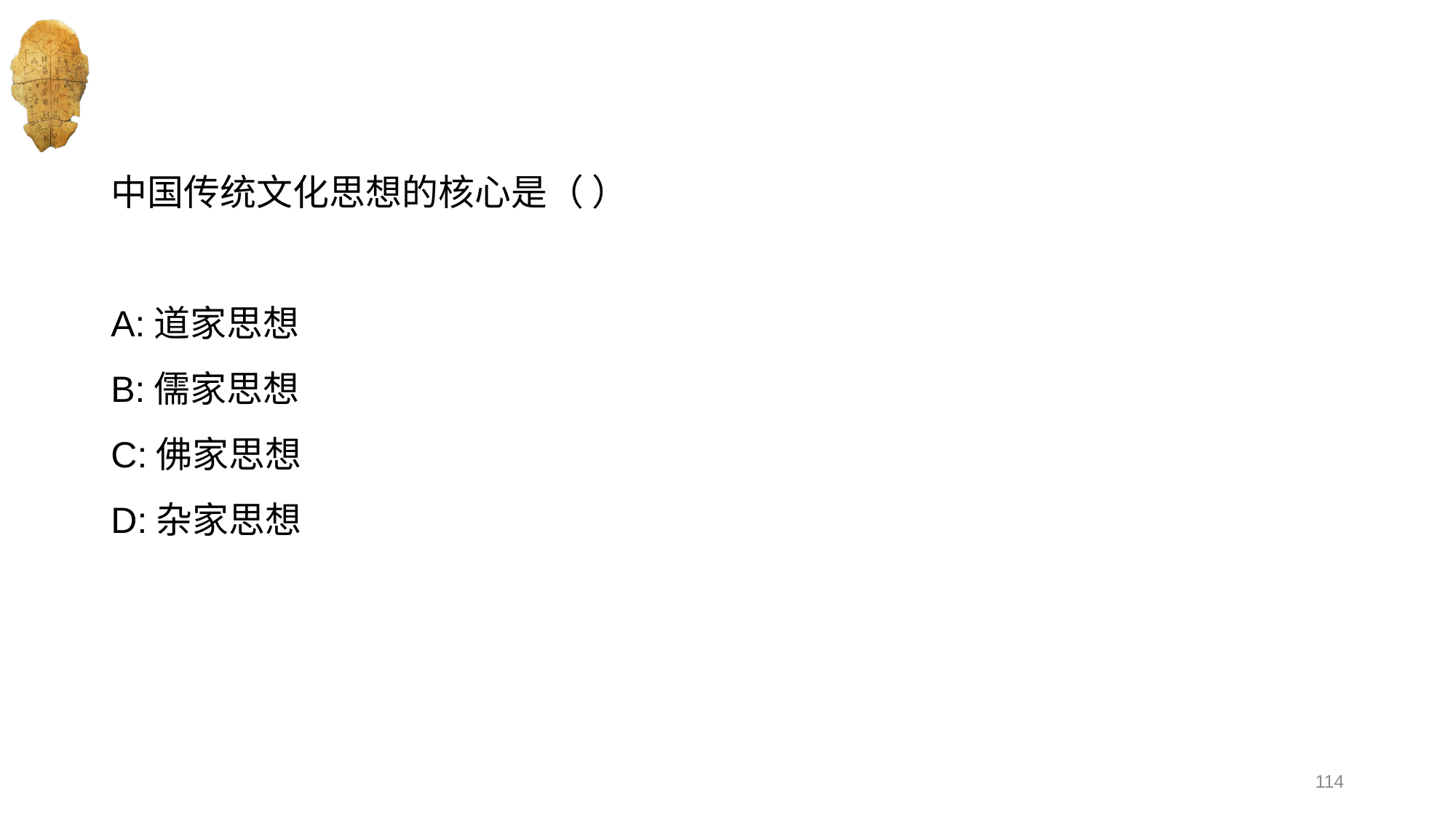

#
中国传统文化思想的核心是（ ）

A:道家思想
B:儒家思想
C:佛家思想
D:杂家思想

114